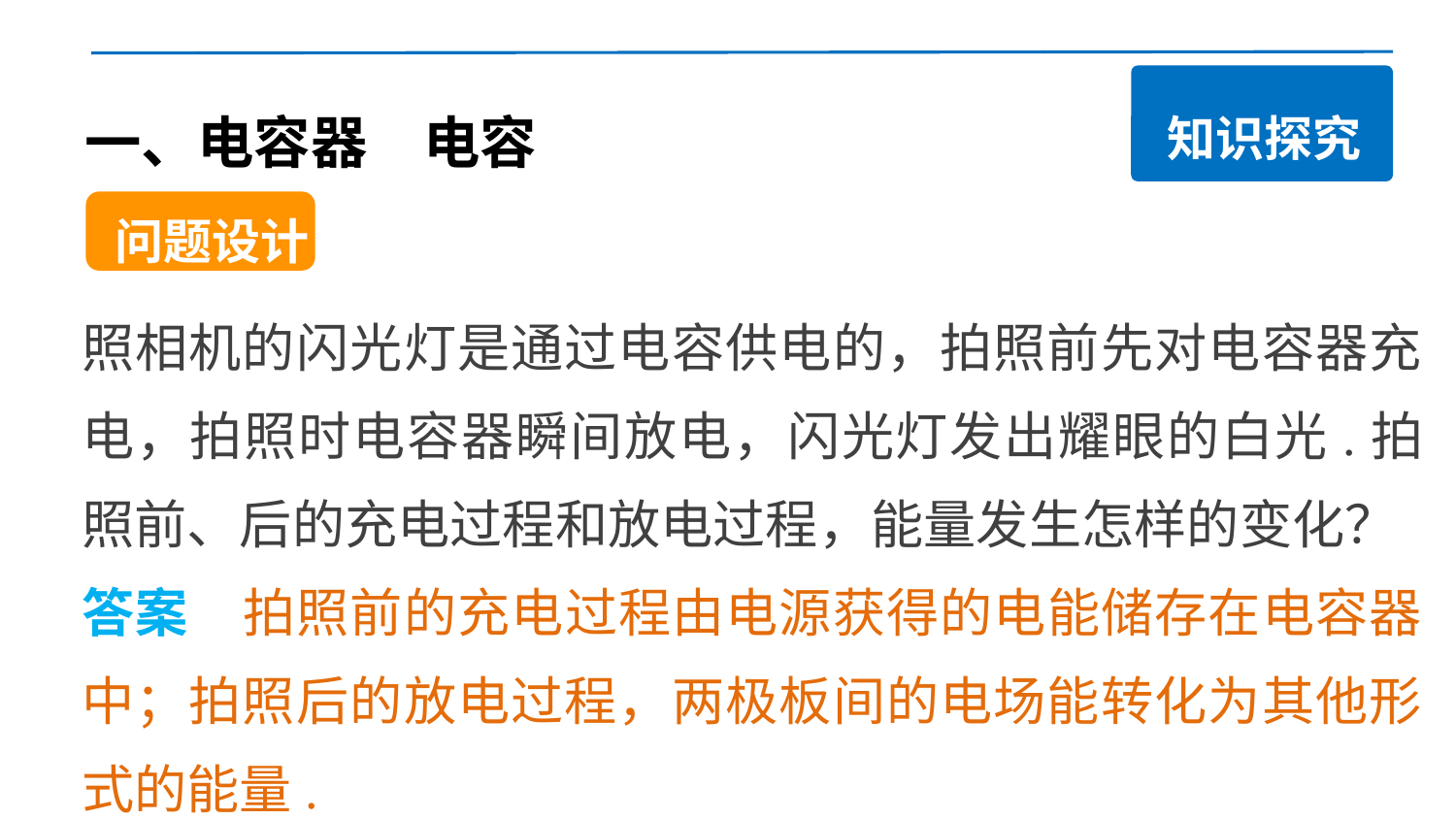

一、电容器　电容

知识探究
 问题设计
照相机的闪光灯是通过电容供电的，拍照前先对电容器充电，拍照时电容器瞬间放电，闪光灯发出耀眼的白光.拍照前、后的充电过程和放电过程，能量发生怎样的变化？
答案　拍照前的充电过程由电源获得的电能储存在电容器中；拍照后的放电过程，两极板间的电场能转化为其他形式的能量.